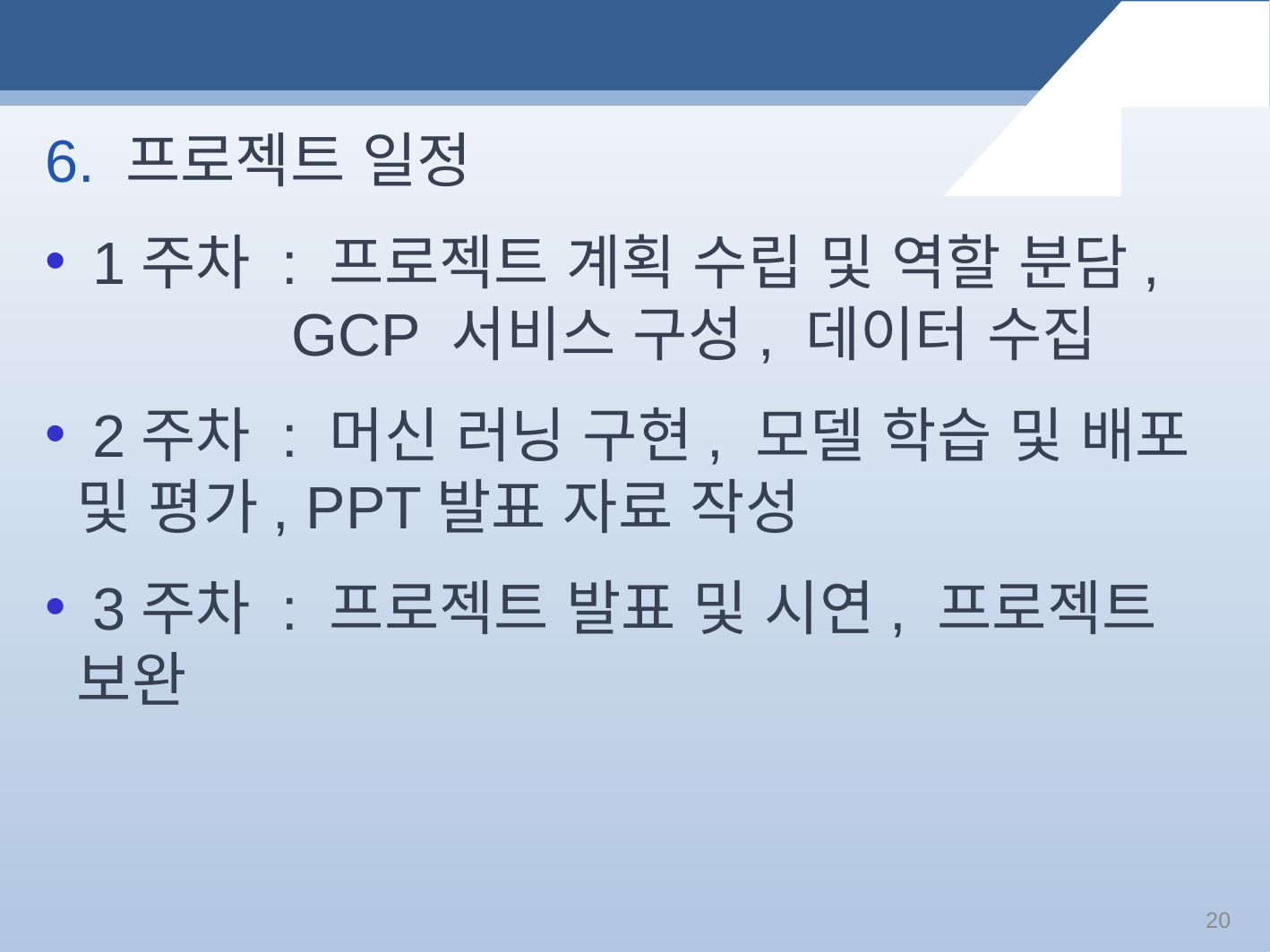

6. 프로젝트 일정
 1주차 : 프로젝트 계획 수립 및 역할 분담,                GCP 서비스 구성, 데이터 수집
 2주차 : 머신 러닝 구현, 모델 학습 및 배포 및 평가, PPT발표 자료 작성
 3주차 : 프로젝트 발표 및 시연, 프로젝트 보완